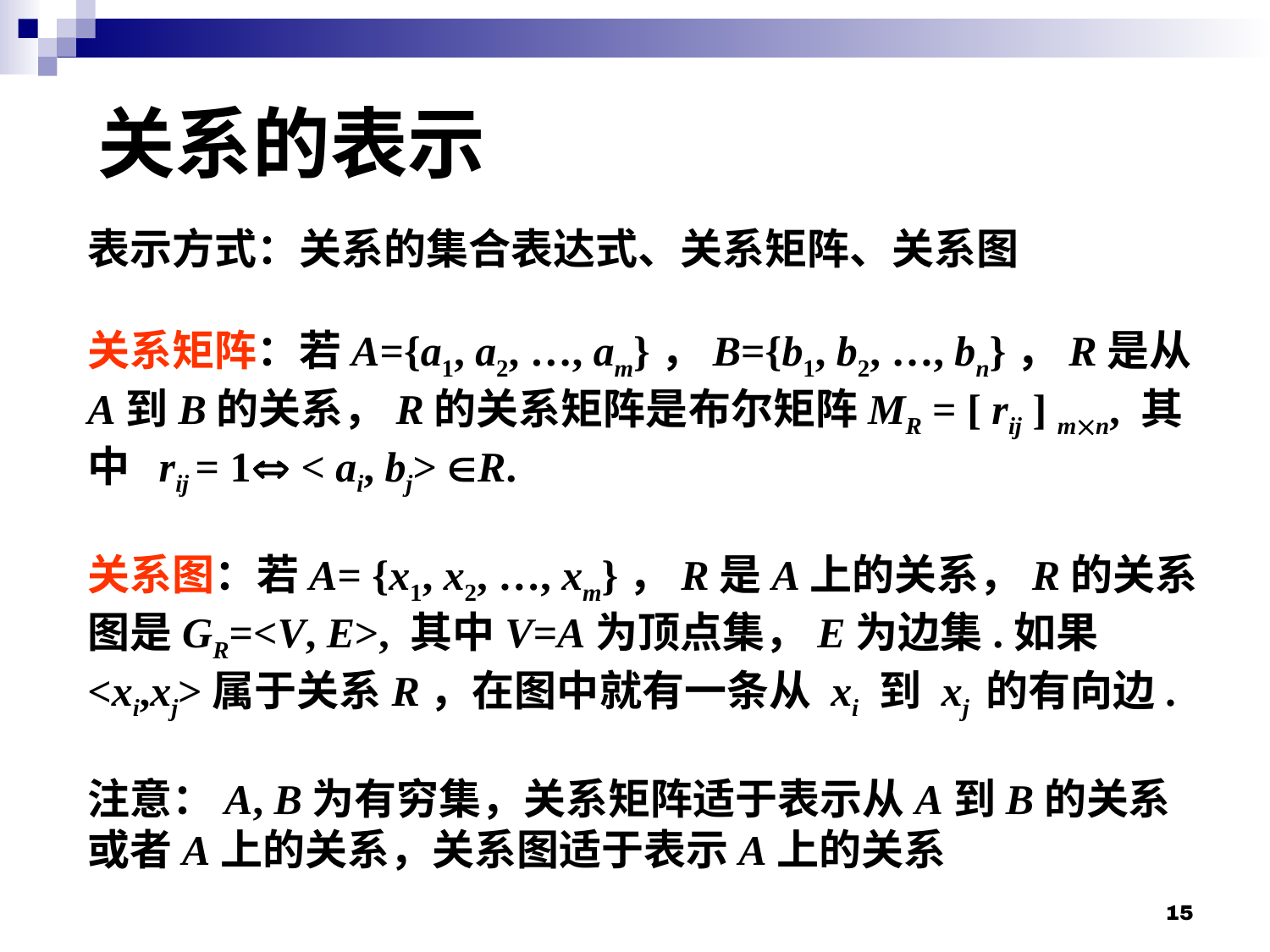

# 关系的表示
表示方式：关系的集合表达式、关系矩阵、关系图

关系矩阵：若A={a1, a2, …, am}，B={b1, b2, …, bn}，R是从A到B的关系，R的关系矩阵是布尔矩阵MR = [ rij ] m×n, 其中  rij = 1⇔ < ai, bj> ∈R.

关系图：若A= {x1, x2, …, xm}，R是A上的关系，R的关系图是GR=<V, E>, 其中V=A为顶点集，E为边集.如果<xi,xj>属于关系R，在图中就有一条从 xi 到 xj 的有向边.

注意：A, B为有穷集，关系矩阵适于表示从A到B的关系或者A上的关系，关系图适于表示A上的关系
15